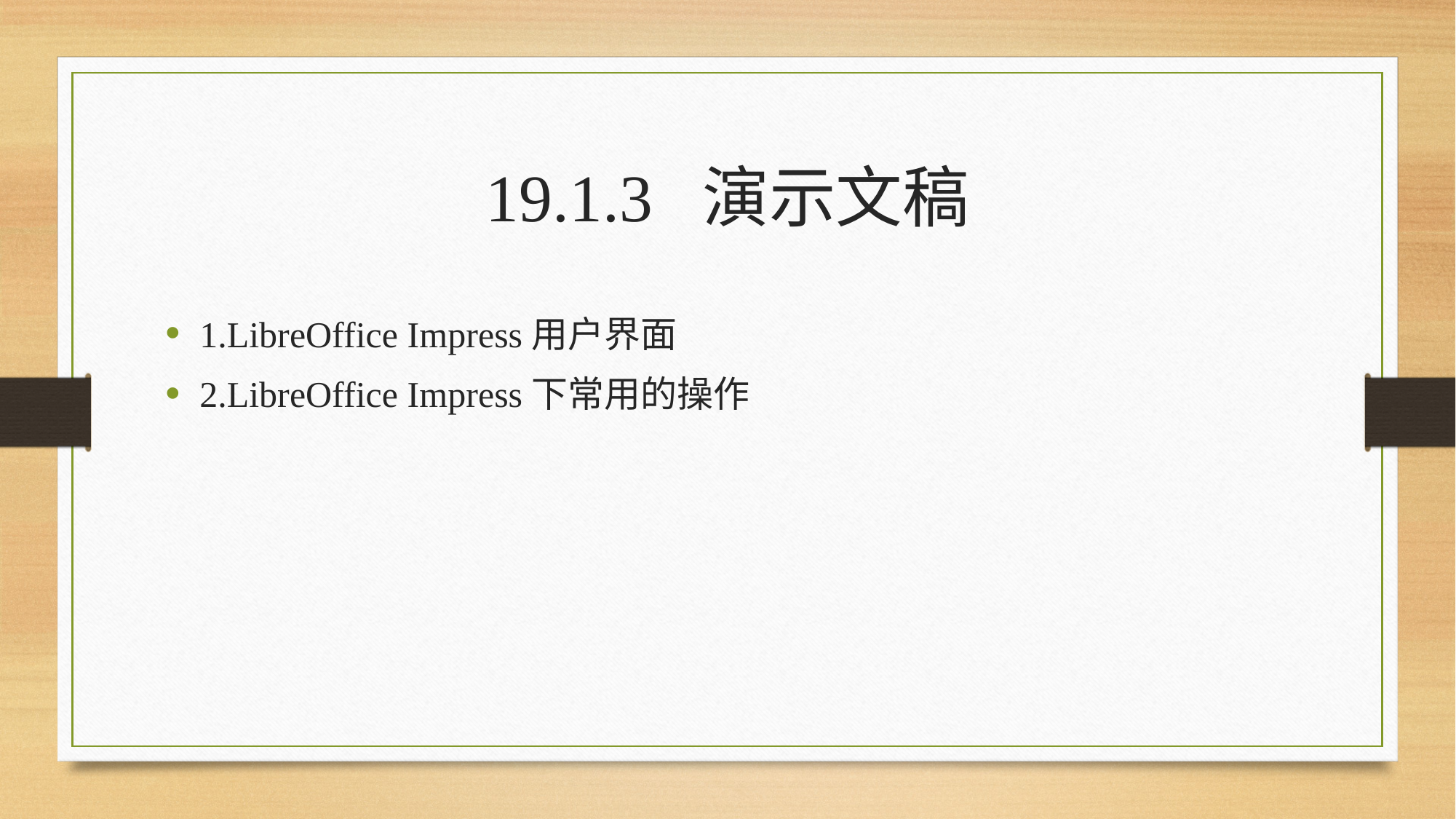

# 19.1.3  演示文稿
1.LibreOffice Impress用户界面
2.LibreOffice Impress下常用的操作